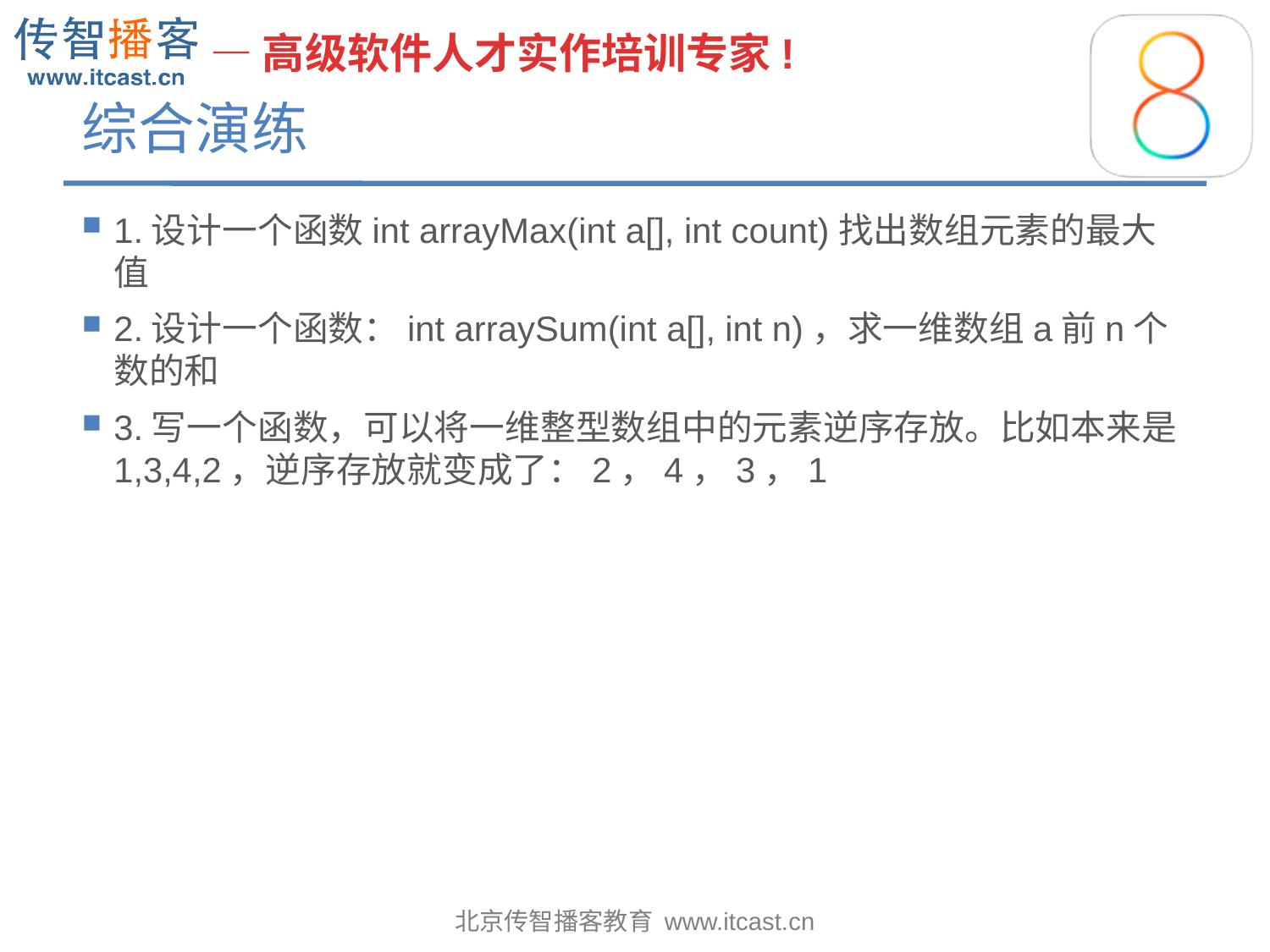

# 综合演练
1.设计一个函数int arrayMax(int a[], int count)找出数组元素的最大值
2.设计一个函数：int arraySum(int a[], int n)，求一维数组a前n个数的和
3.写一个函数，可以将一维整型数组中的元素逆序存放。比如本来是1,3,4,2，逆序存放就变成了：2，4，3，1